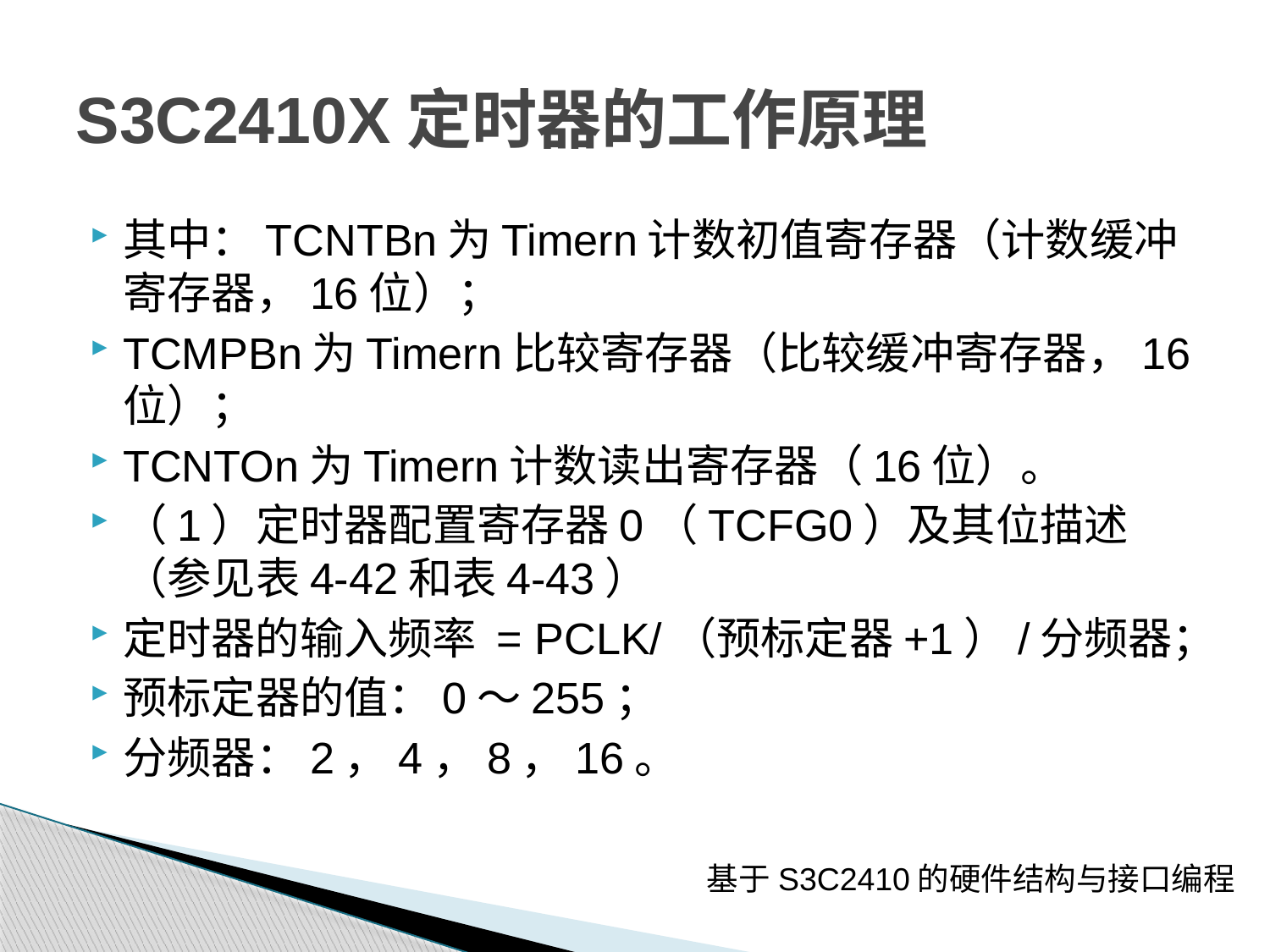

# S3C2410X定时器的工作原理
其中：TCNTBn为Timern计数初值寄存器（计数缓冲寄存器，16位）；
TCMPBn为Timern比较寄存器（比较缓冲寄存器，16位）；
TCNTOn为Timern计数读出寄存器（16位）。
（1）定时器配置寄存器0（TCFG0）及其位描述（参见表4-42和表4-43）
定时器的输入频率 = PCLK/（预标定器+1）/分频器；
预标定器的值：0～255；
分频器：2，4，8，16。

基于S3C2410的硬件结构与接口编程